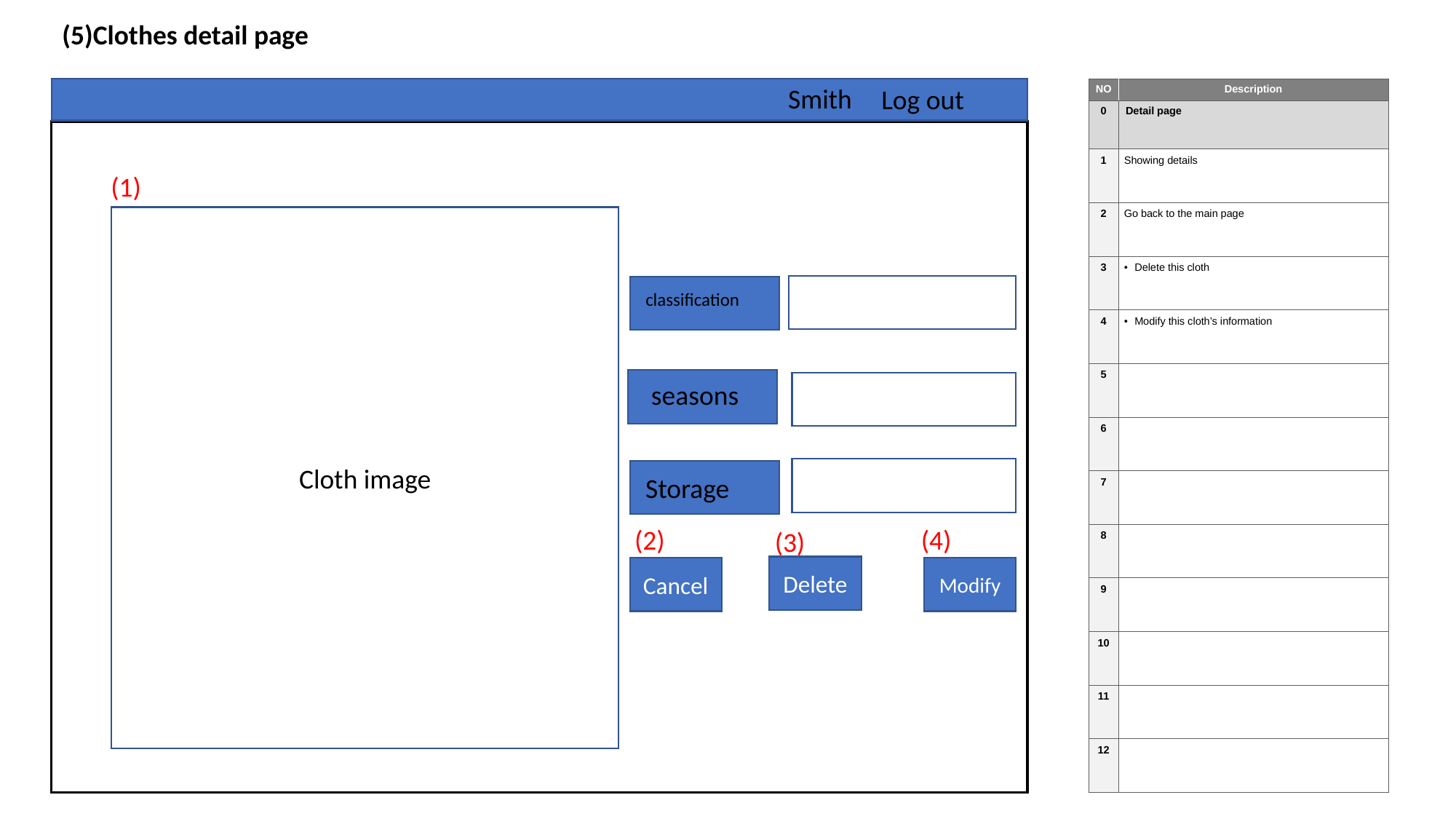

(5)Clothes detail page
Smith
Log out

| NO | Description |
| --- | --- |
| 0 | Detail page |
| 1 | Showing details |
| 2 | Go back to the main page |
| 3 | Delete this cloth |
| 4 | Modify this cloth’s information |
| 5 |  |
| 6 |  |
| 7 |  |
| 8 |  |
| 9 |  |
| 10 |  |
| 11 |  |
| 12 |  |
옷
(1)
Cloth image

classification

seasons

Storage
(2)
(4)
(3)
Delete
Modify
Cancel